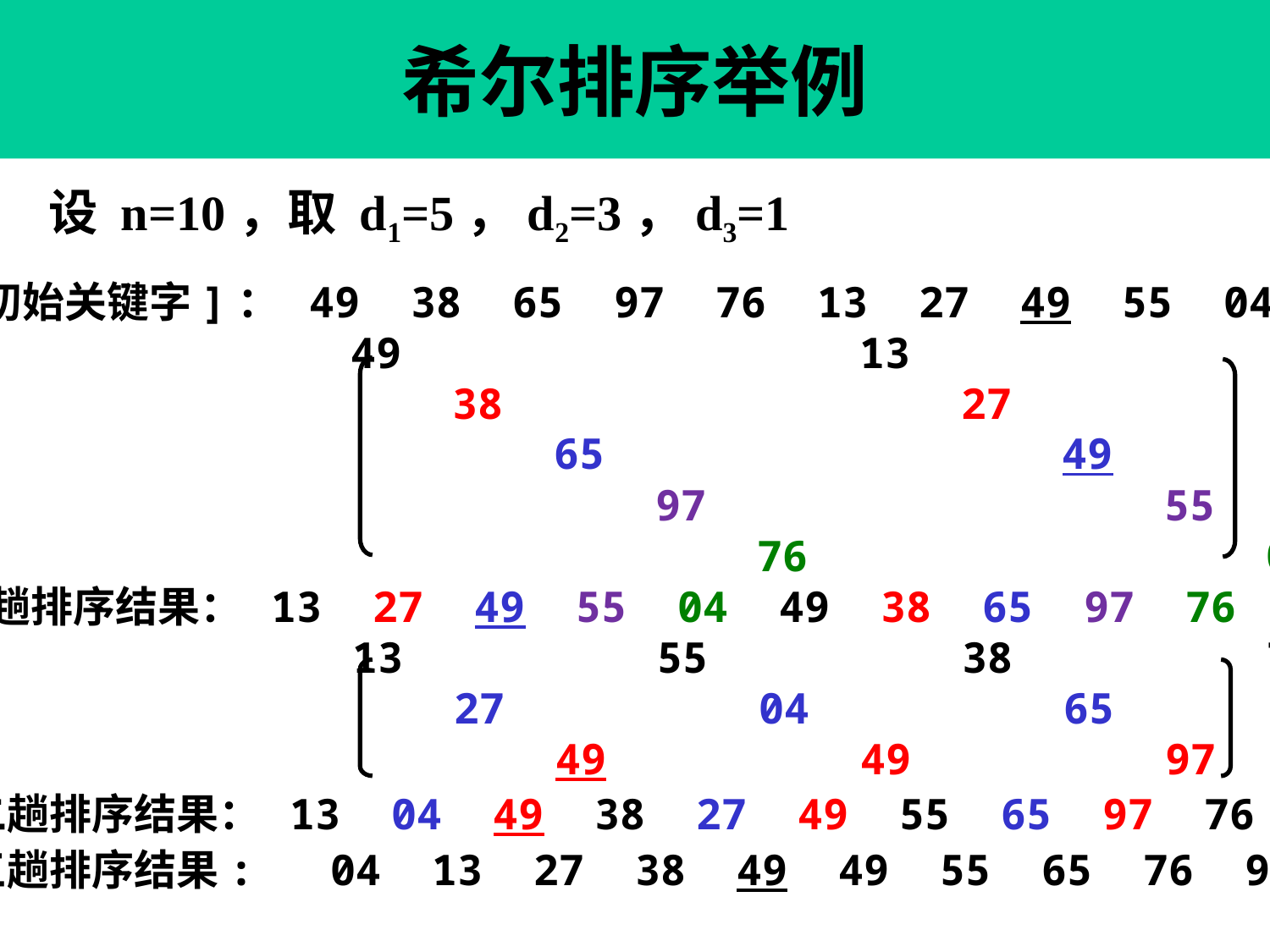

第 42 页
# 希尔排序举例
设 n=10，取 d1=5，d2=3，d3=1
[初始关键字]：  49  38  65  97  76  13  27  49  55  04
                49                  13
                    38                  27
                        65                  49
                            97                  55
                                76                  04

一趟排序结果：  13  27  49  55  04  49  38  65  97  76
                13          55          38          76
                    27          04          65
                        49          49          97

二趟排序结果：  13  04  49  38  27  49  55  65  97  76
三趟排序结果:   04  13  27  38  49  49  55  65  76  97